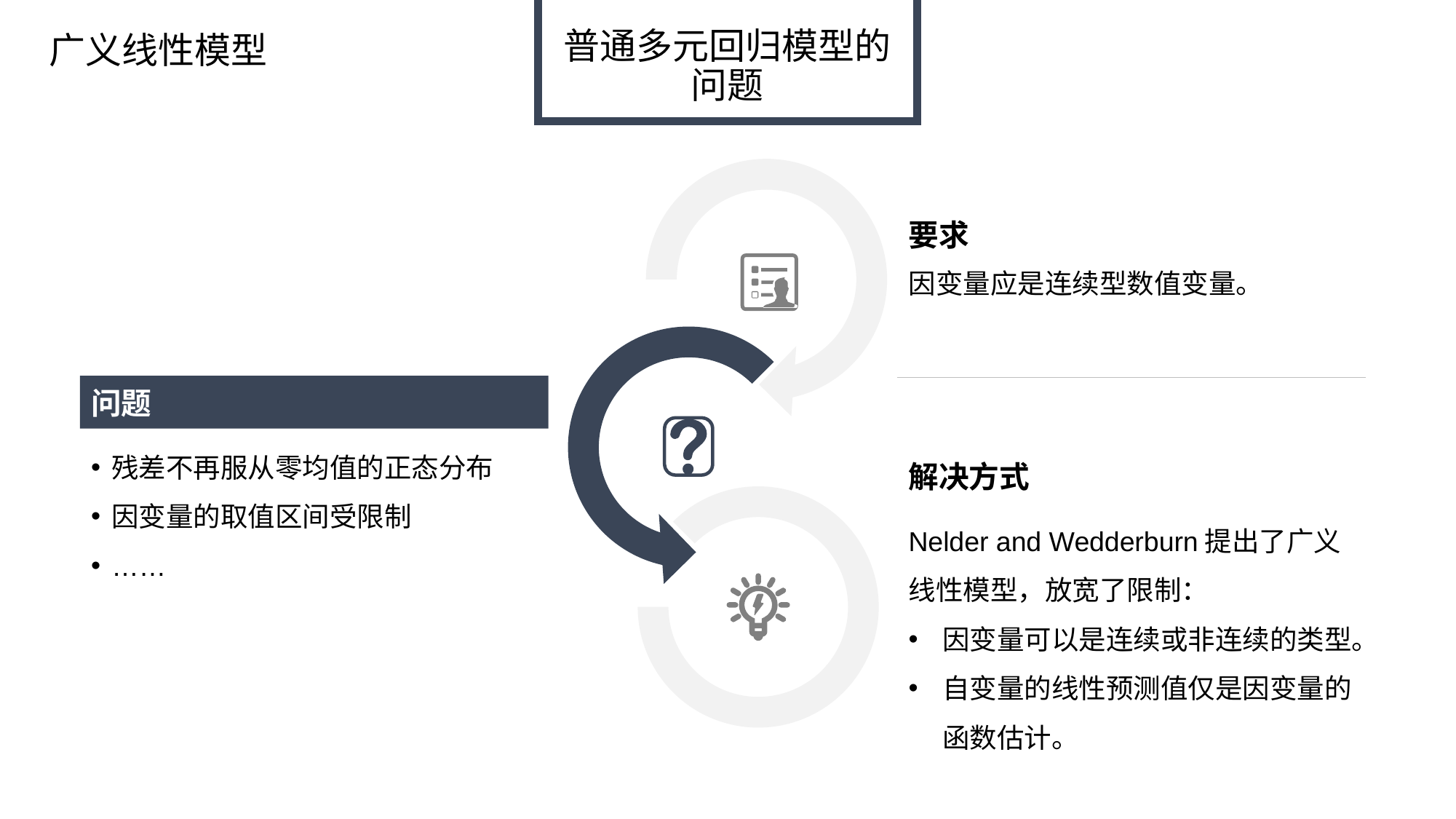

广义线性模型
普通多元回归模型的问题

要求

因变量应是连续型数值变量。

问题
残差不再服从零均值的正态分布
因变量的取值区间受限制
……

解决方式

Nelder and Wedderburn提出了广义线性模型，放宽了限制：
因变量可以是连续或非连续的类型。
自变量的线性预测值仅是因变量的函数估计。